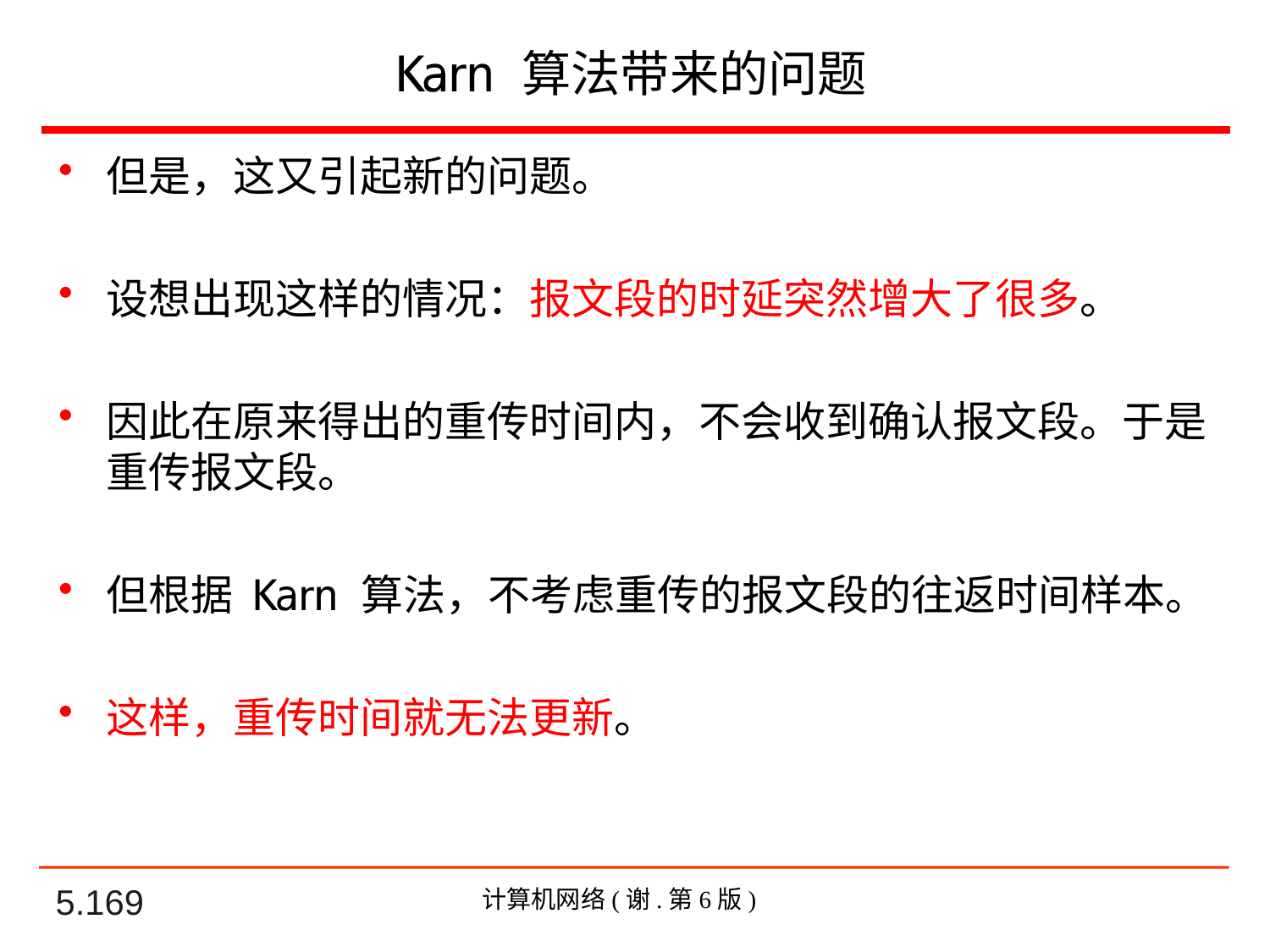

# Karn 算法带来的问题
但是，这又引起新的问题。

设想出现这样的情况：报文段的时延突然增大了很多。

因此在原来得出的重传时间内，不会收到确认报文段。于是重传报文段。

但根据 Karn 算法，不考虑重传的报文段的往返时间样本。

这样，重传时间就无法更新。